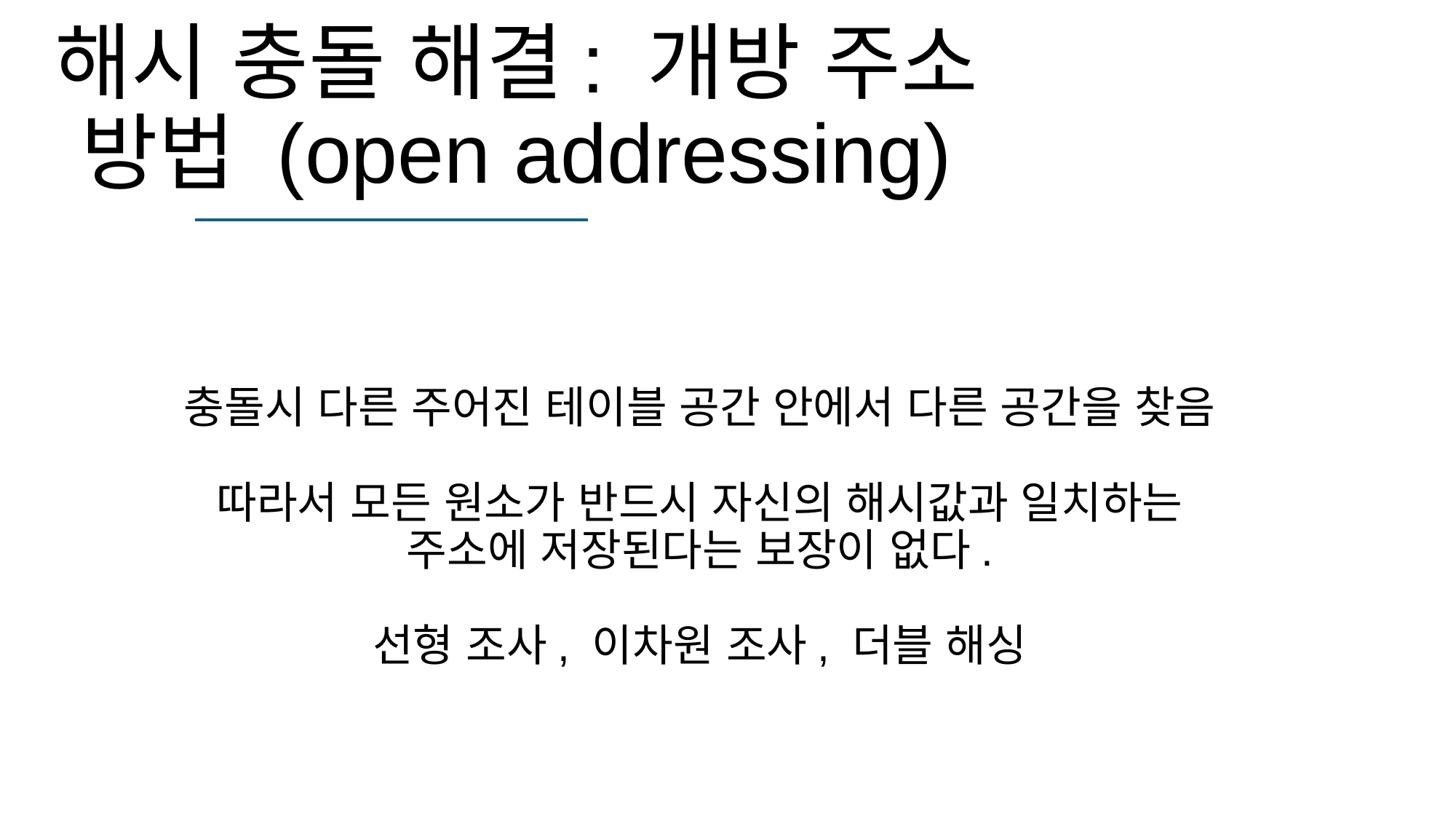

# 해시 충돌 해결: 개방 주소 방법 (open addressing)

충돌시 다른 주어진 테이블 공간 안에서 다른 공간을 찾음

따라서 모든 원소가 반드시 자신의 해시값과 일치하는 주소에 저장된다는 보장이 없다.

선형 조사, 이차원 조사, 더블 해싱